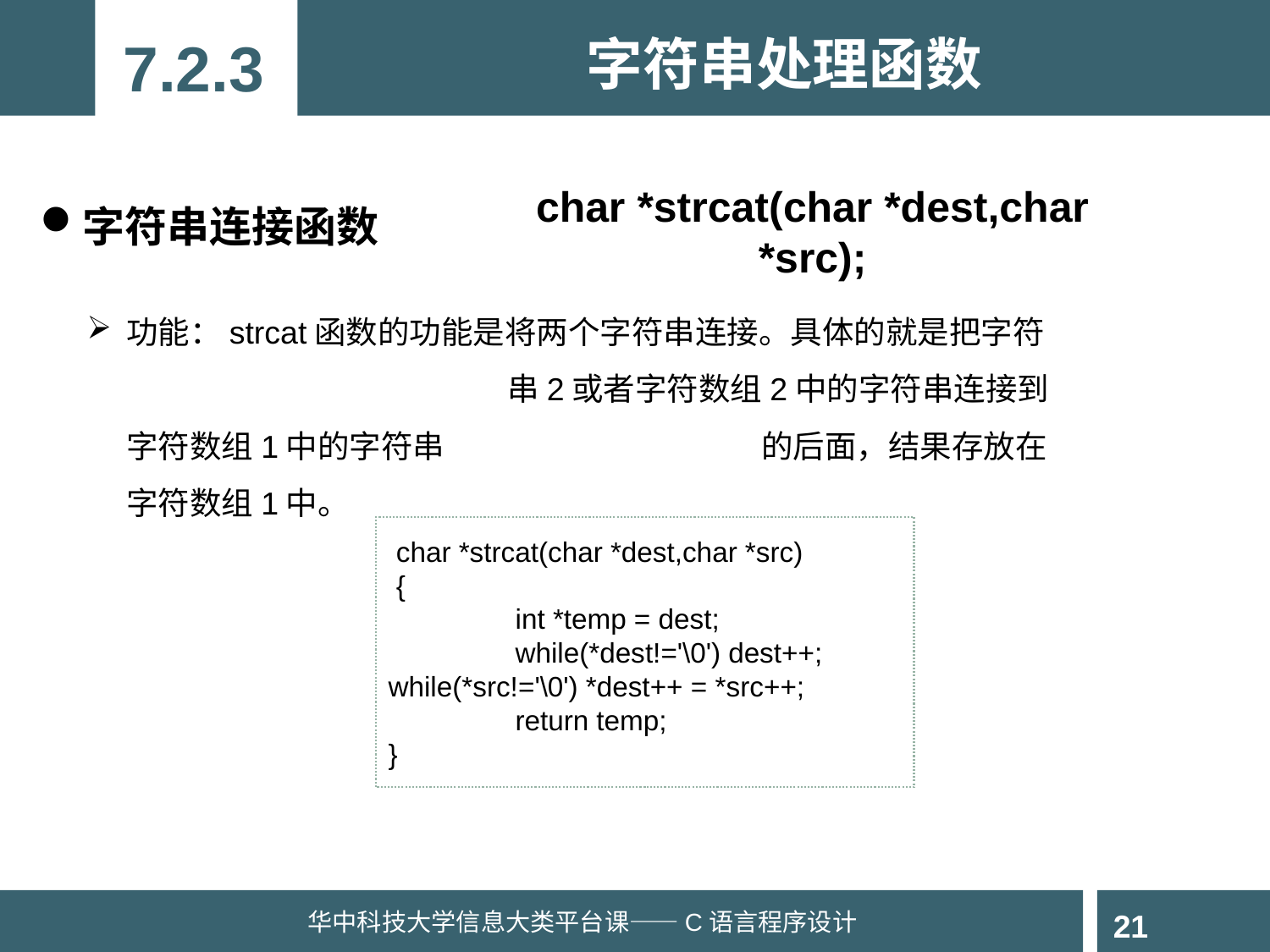

7.2.3
字符串处理函数
字符串连接函数
char *strcat(char *dest,char *src);
功能：strcat函数的功能是将两个字符串连接。具体的就是把字符			串2或者字符数组2中的字符串连接到字符数组1中的字符串			的后面，结果存放在字符数组1中。
 char *strcat(char *dest,char *src)
 {
	int *temp = dest;
	while(*dest!='\0') dest++; 	while(*src!='\0') *dest++ = *src++;
 	return temp;
}